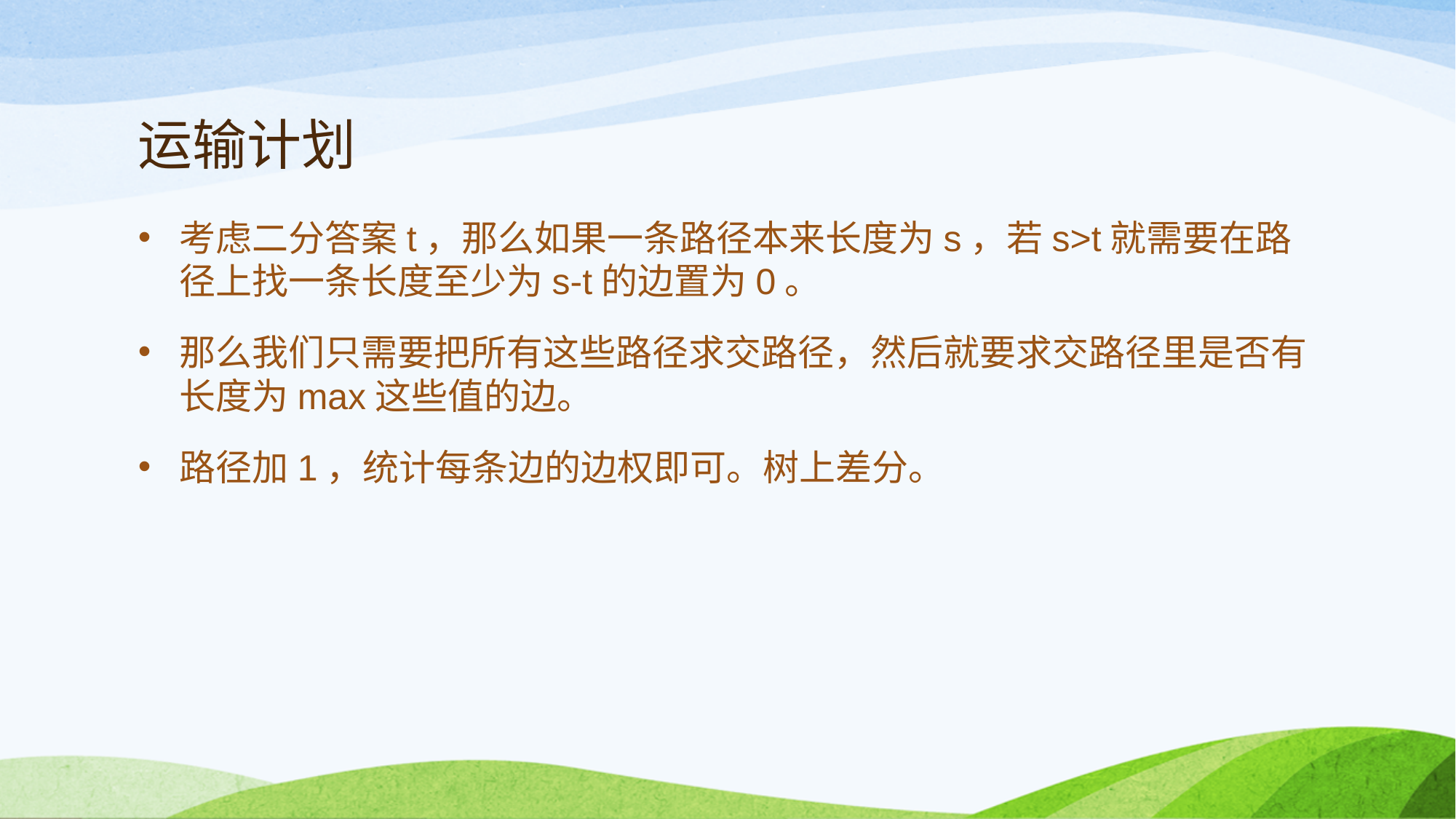

# 运输计划
考虑二分答案t，那么如果一条路径本来长度为s，若s>t就需要在路径上找一条长度至少为s-t的边置为0。
那么我们只需要把所有这些路径求交路径，然后就要求交路径里是否有长度为max这些值的边。
路径加1，统计每条边的边权即可。树上差分。